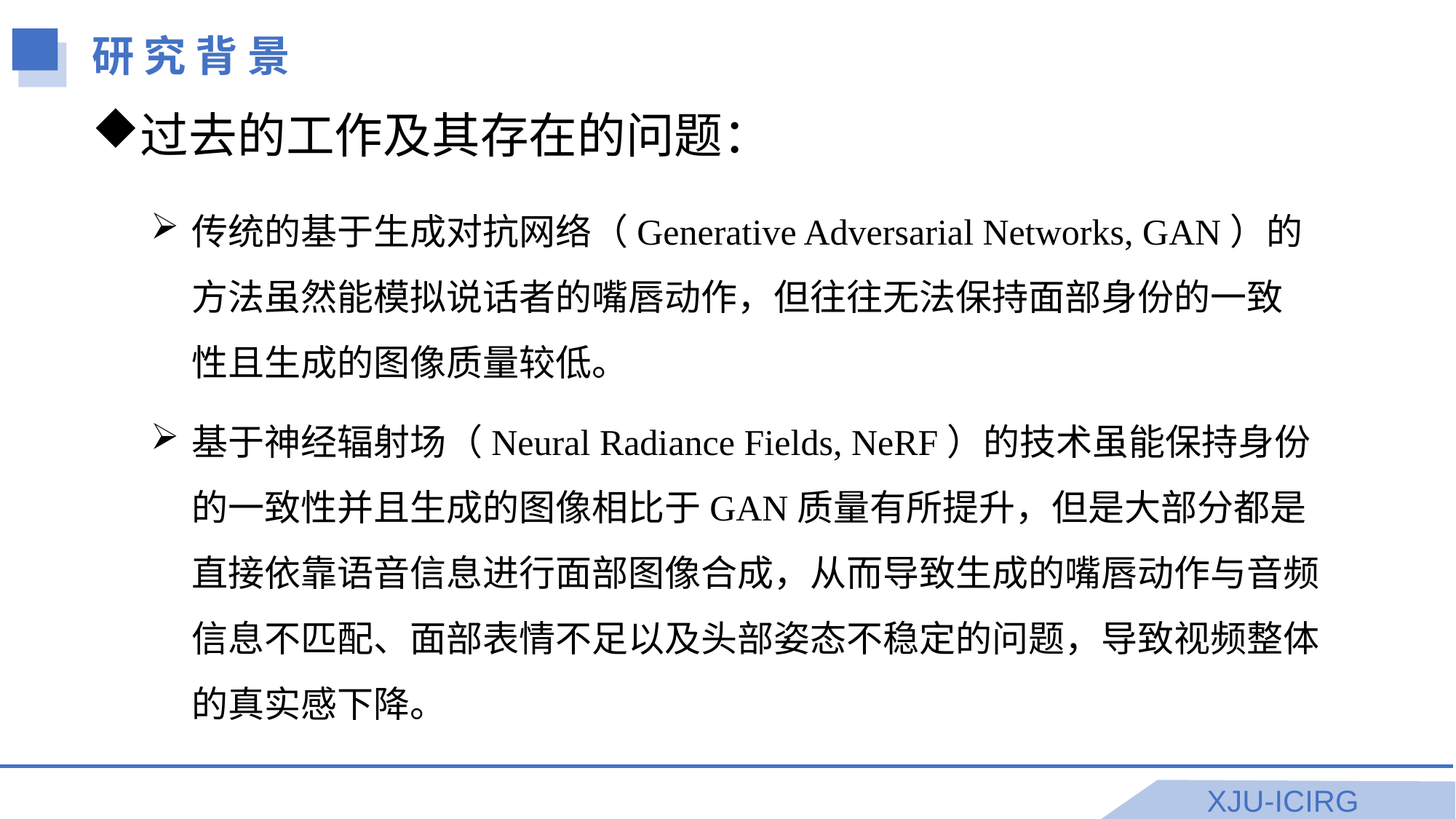

研 究 背 景

过去的工作及其存在的问题：
传统的基于生成对抗网络（Generative Adversarial Networks, GAN）的方法虽然能模拟说话者的嘴唇动作，但往往无法保持面部身份的一致性且生成的图像质量较低。
基于神经辐射场（Neural Radiance Fields, NeRF）的技术虽能保持身份的一致性并且生成的图像相比于GAN质量有所提升，但是大部分都是直接依靠语音信息进行面部图像合成，从而导致生成的嘴唇动作与音频信息不匹配、面部表情不足以及头部姿态不稳定的问题，导致视频整体的真实感下降。
XJU-ICIRG